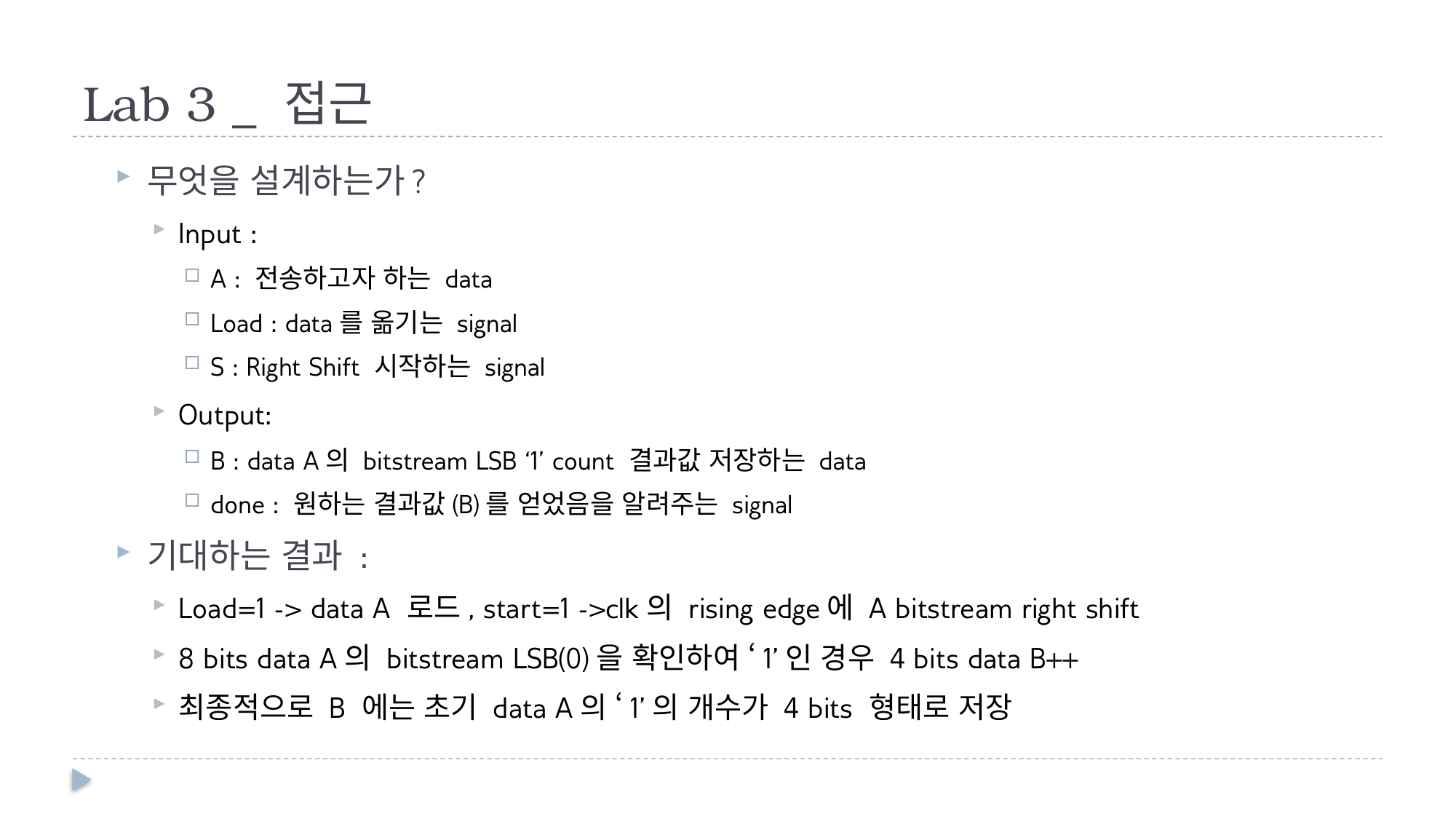

# Lab 3 _ 접근
무엇을 설계하는가?
Input :
A : 전송하고자 하는 data
Load : data를 옮기는 signal
S : Right Shift 시작하는 signal
Output:
B : data A의 bitstream LSB ‘1’ count 결과값 저장하는 data
done : 원하는 결과값(B)를 얻었음을 알려주는 signal
기대하는 결과 :
Load=1 -> data A 로드, start=1 ->clk의 rising edge에 A bitstream right shift
8 bits data A의 bitstream LSB(0)을 확인하여 ‘1’인 경우 4 bits data B++
최종적으로 B 에는 초기 data A의 ‘1’의 개수가 4 bits 형태로 저장